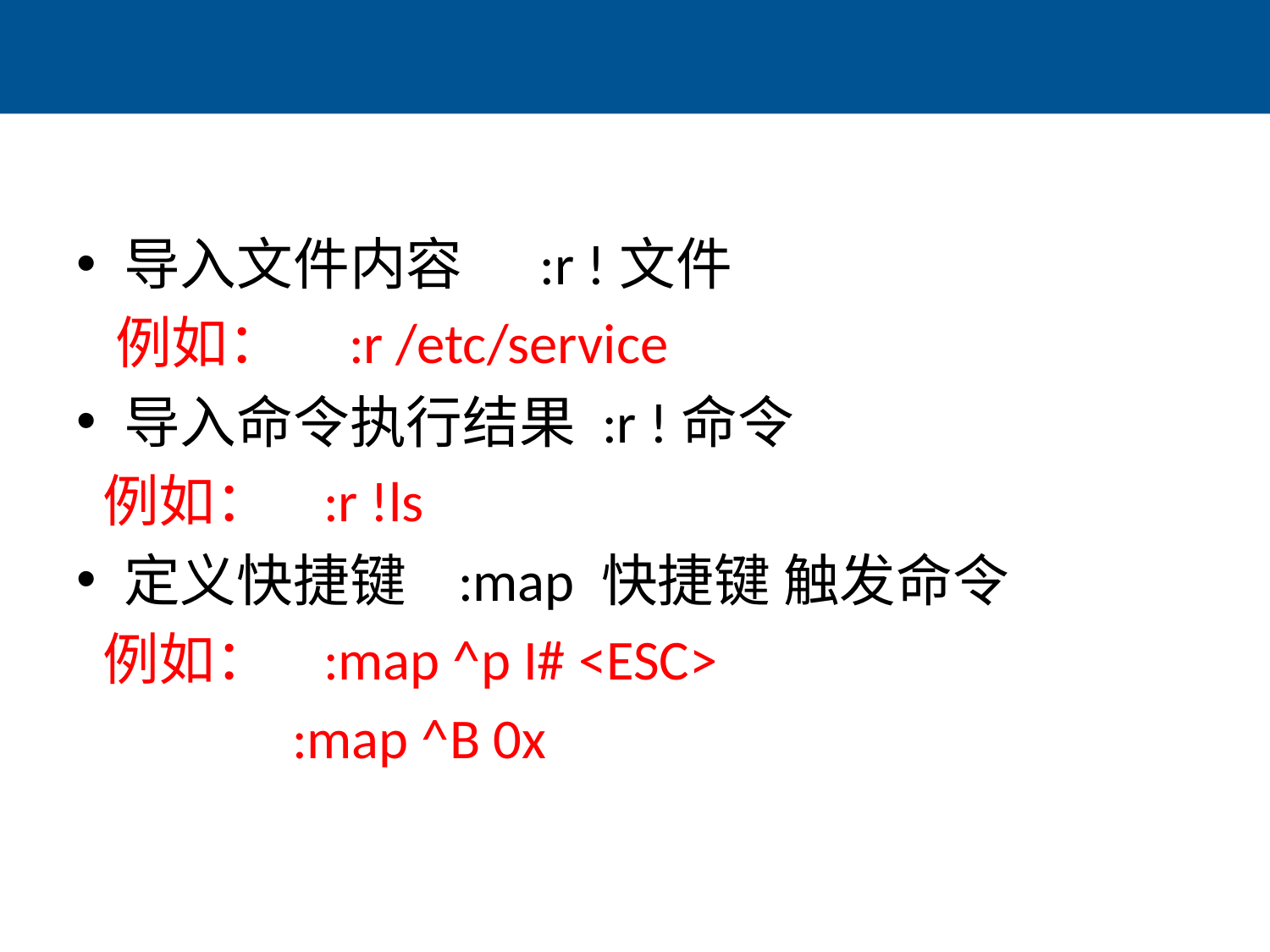

#
导入文件内容     :r !文件
  例如：    :r /etc/service
导入命令执行结果 :r !命令
 例如：   :r !ls
定义快捷键   :map 快捷键 触发命令
 例如：   :map ^p I# <ESC>
                 :map ^B 0x